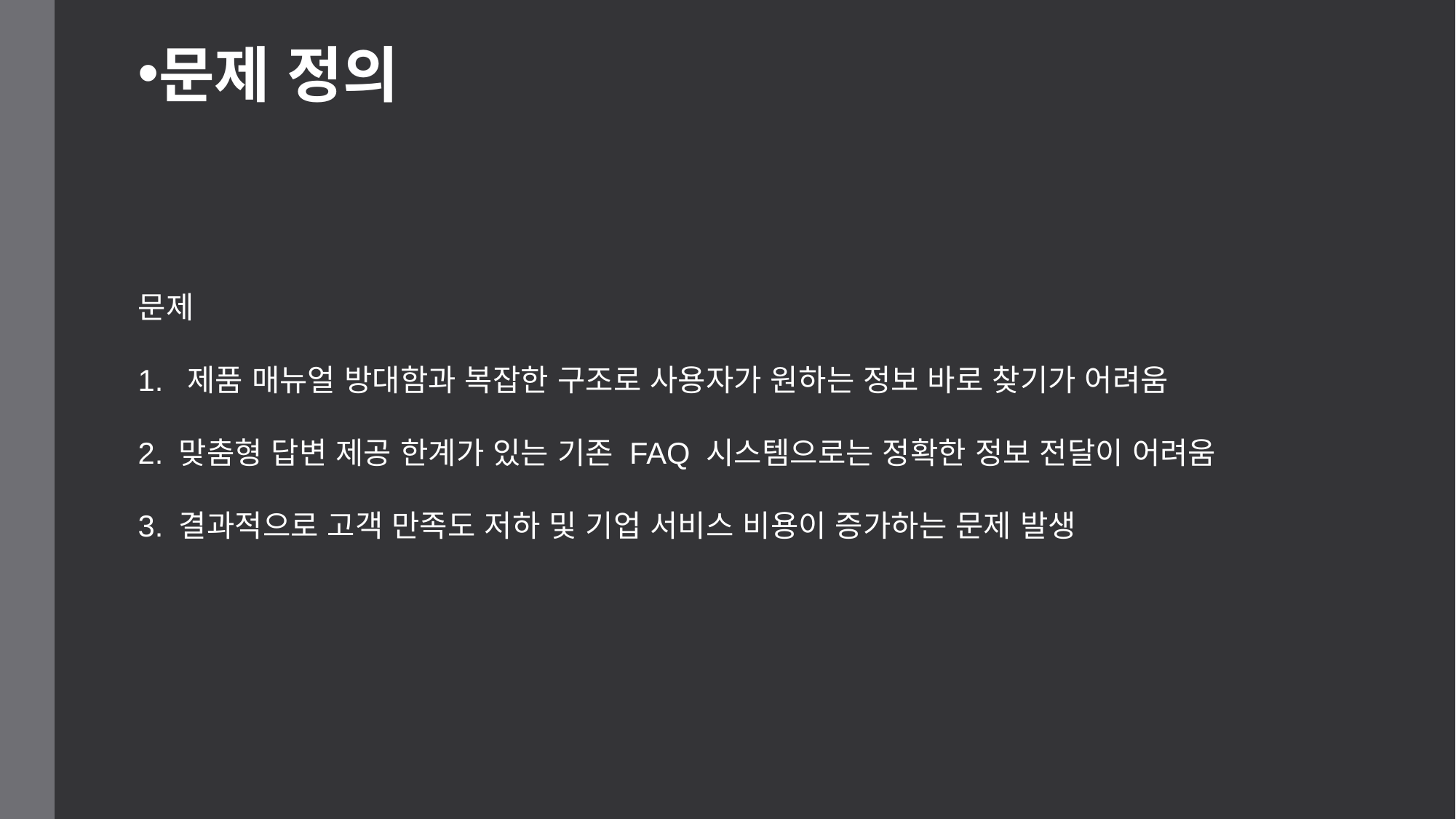

문제 정의
문제

1.  제품 매뉴얼 방대함과 복잡한 구조로 사용자가 원하는 정보 바로 찾기가 어려움

2. 맞춤형 답변 제공 한계가 있는 기존 FAQ 시스템으로는 정확한 정보 전달이 어려움

3. 결과적으로 고객 만족도 저하 및 기업 서비스 비용이 증가하는 문제 발생